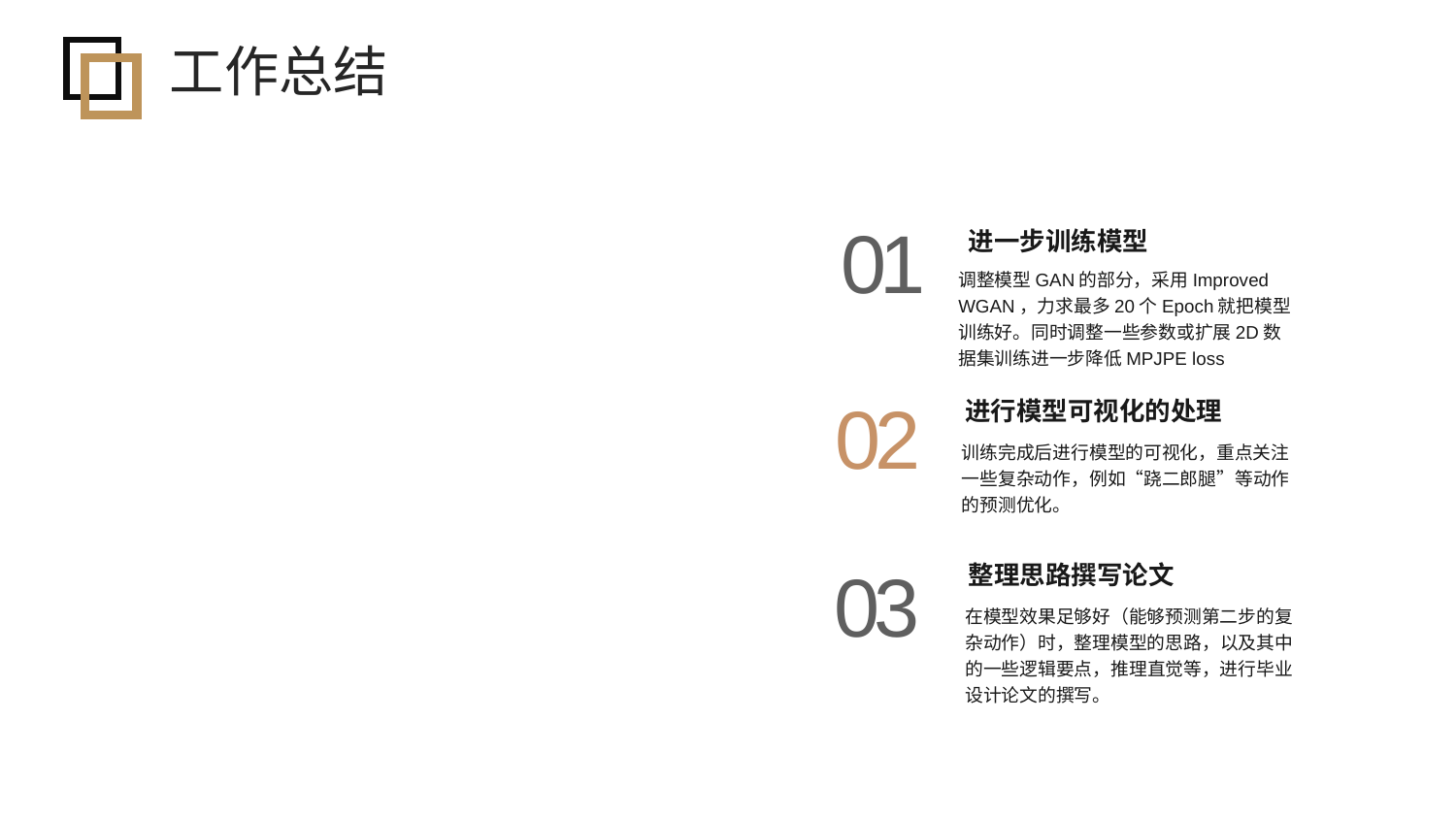

工作总结

01
进一步训练模型
调整模型GAN的部分，采用Improved WGAN，力求最多20个Epoch就把模型训练好。同时调整一些参数或扩展2D数据集训练进一步降低MPJPE loss
02
进行模型可视化的处理
训练完成后进行模型的可视化，重点关注一些复杂动作，例如“跷二郎腿”等动作的预测优化。
03
整理思路撰写论文
在模型效果足够好（能够预测第二步的复杂动作）时，整理模型的思路，以及其中的一些逻辑要点，推理直觉等，进行毕业设计论文的撰写。